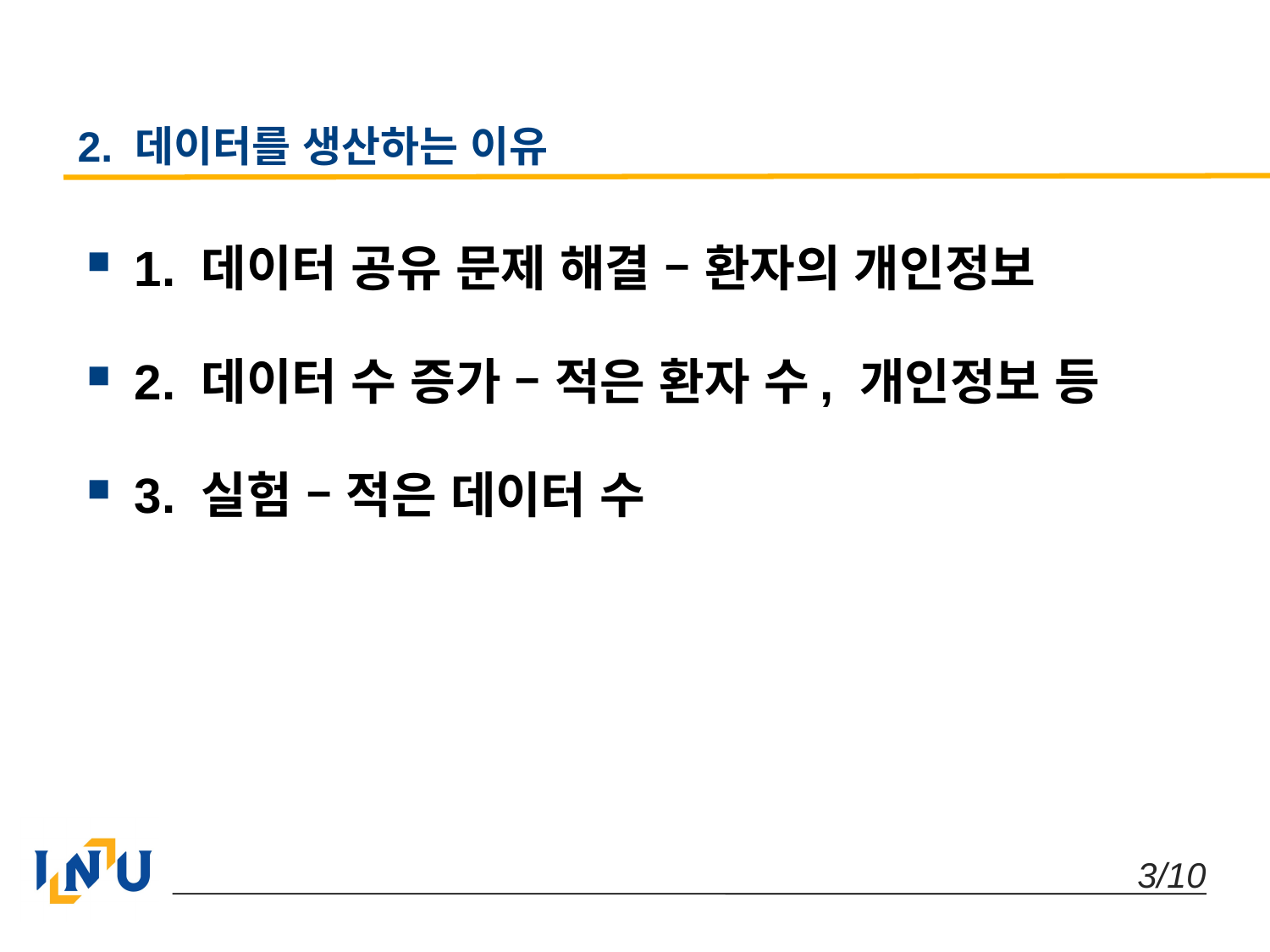

# 2. 데이터를 생산하는 이유
1. 데이터 공유 문제 해결 – 환자의 개인정보
2. 데이터 수 증가 – 적은 환자 수, 개인정보 등
3. 실험 – 적은 데이터 수
 3/10